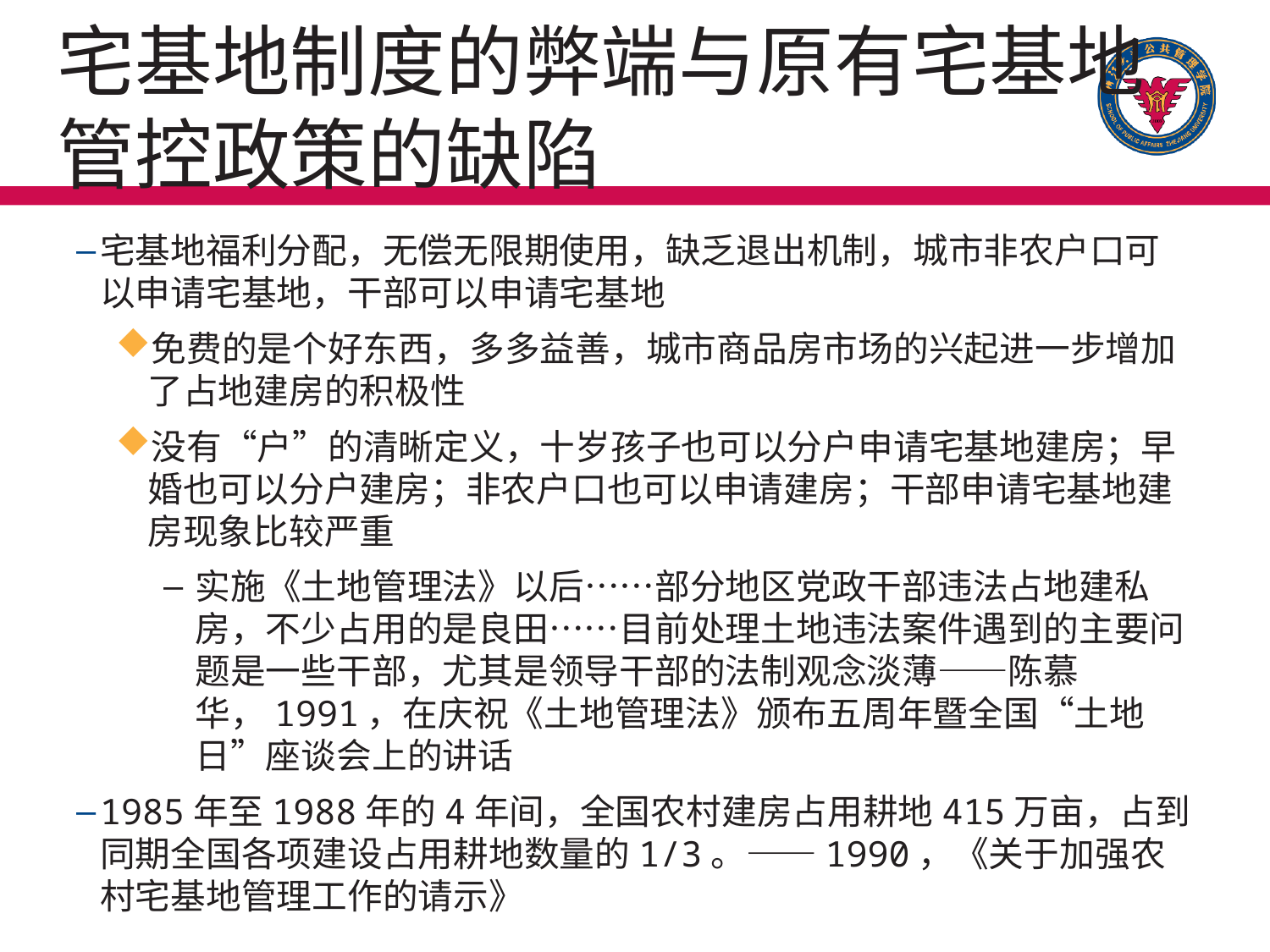

# 宅基地制度的弊端与原有宅基地管控政策的缺陷
宅基地福利分配，无偿无限期使用，缺乏退出机制，城市非农户口可以申请宅基地，干部可以申请宅基地
免费的是个好东西，多多益善，城市商品房市场的兴起进一步增加了占地建房的积极性
没有“户”的清晰定义，十岁孩子也可以分户申请宅基地建房；早婚也可以分户建房；非农户口也可以申请建房；干部申请宅基地建房现象比较严重
实施《土地管理法》以后……部分地区党政干部违法占地建私房，不少占用的是良田……目前处理土地违法案件遇到的主要问题是一些干部，尤其是领导干部的法制观念淡薄——陈慕华，1991，在庆祝《土地管理法》颁布五周年暨全国“土地日”座谈会上的讲话
1985年至1988年的4年间，全国农村建房占用耕地415万亩，占到同期全国各项建设占用耕地数量的1/3。——1990，《关于加强农村宅基地管理工作的请示》